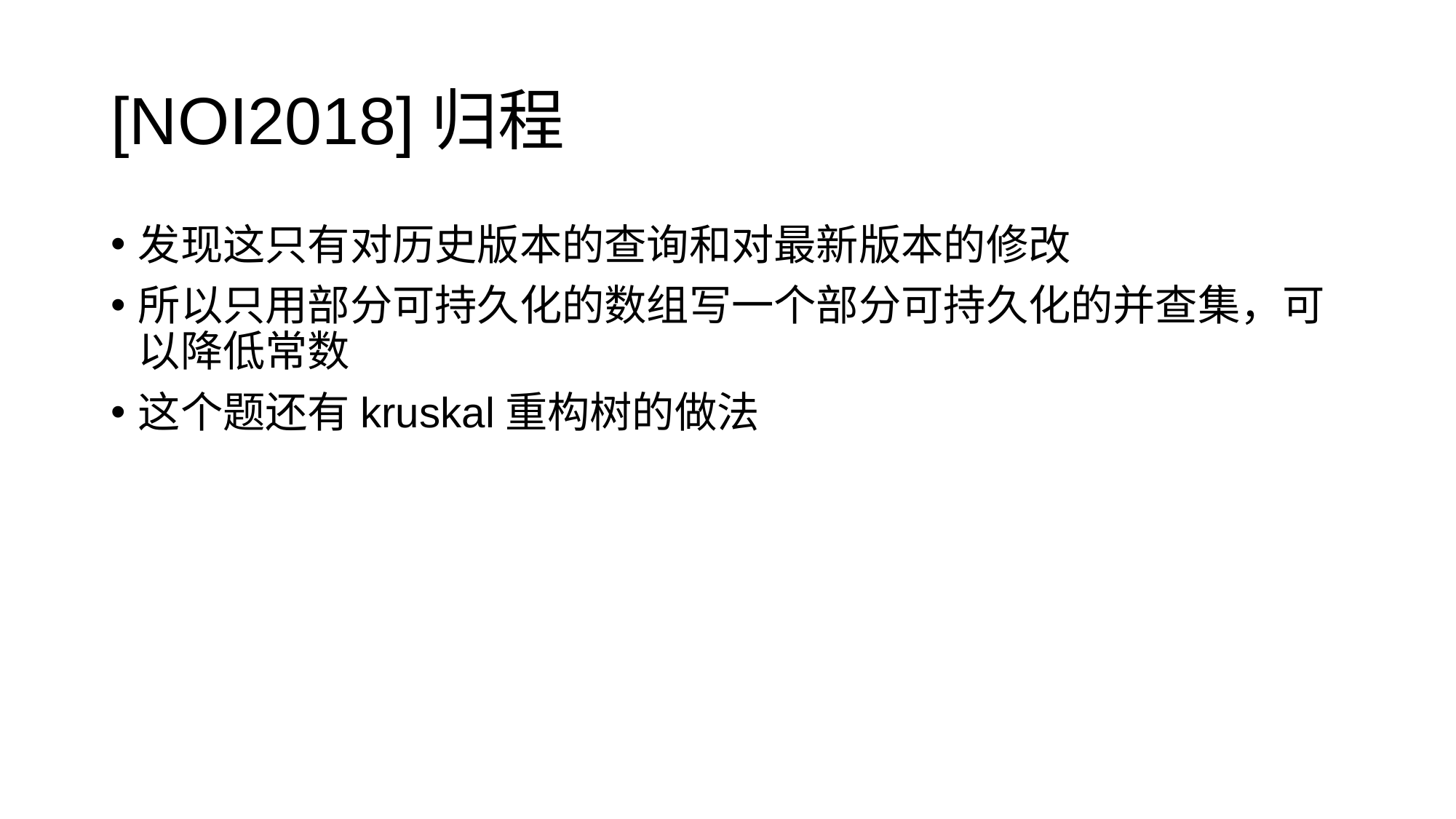

# [NOI2018]归程
发现这只有对历史版本的查询和对最新版本的修改
所以只用部分可持久化的数组写一个部分可持久化的并查集，可以降低常数
这个题还有kruskal重构树的做法